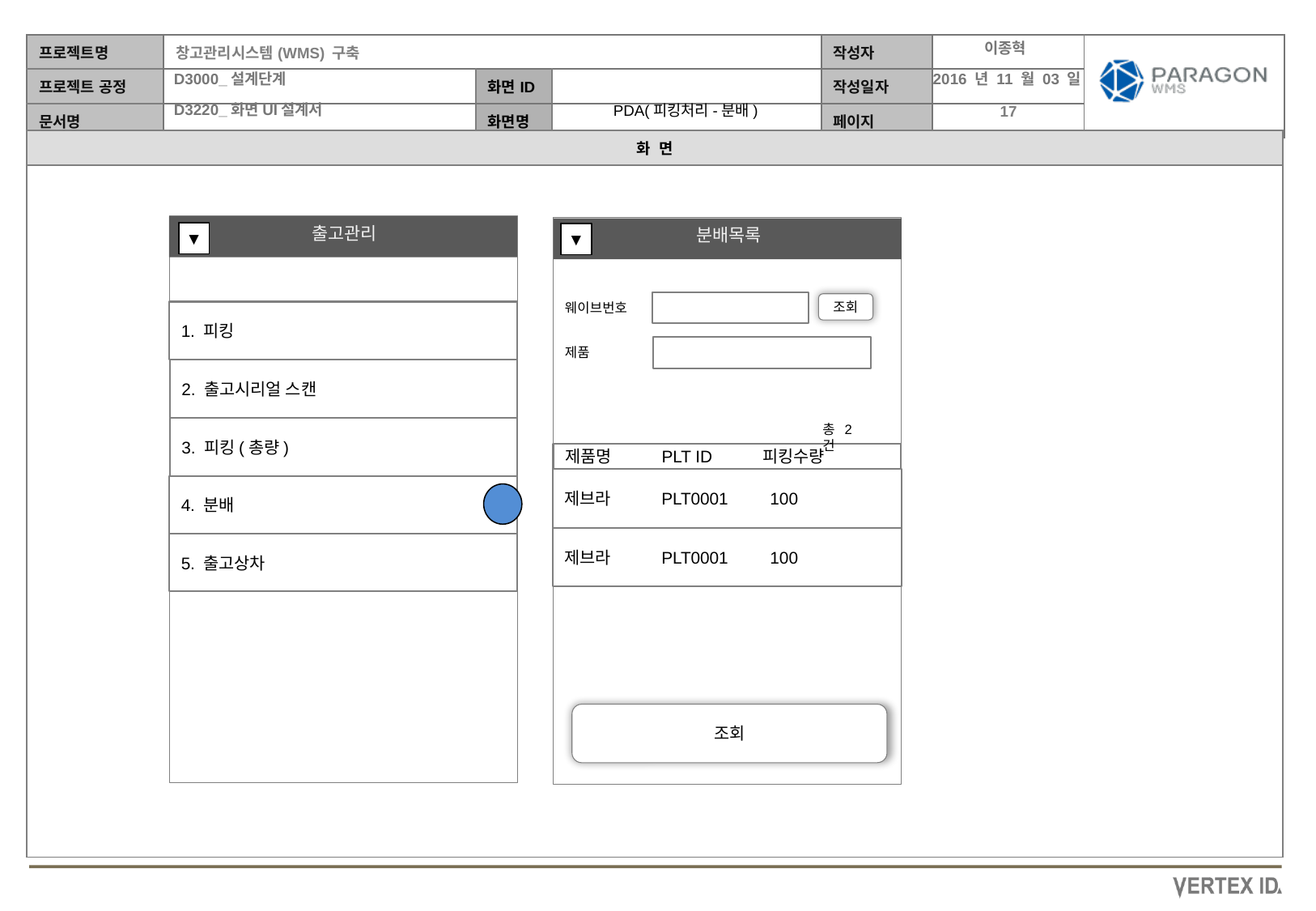

이종혁
2016 년 11 월 03 일
PDA(피킹처리-분배)

출고관리

분배목록
▼
▼

웨이브번호
조회
1. 피킹

제품
2. 출고시리얼 스캔
총2건
3. 피킹(총량)
제품명          PLT ID          피킹수량
제브라          PLT0001         100
4. 분배

제브라          PLT0001         100
5. 출고상차
조회